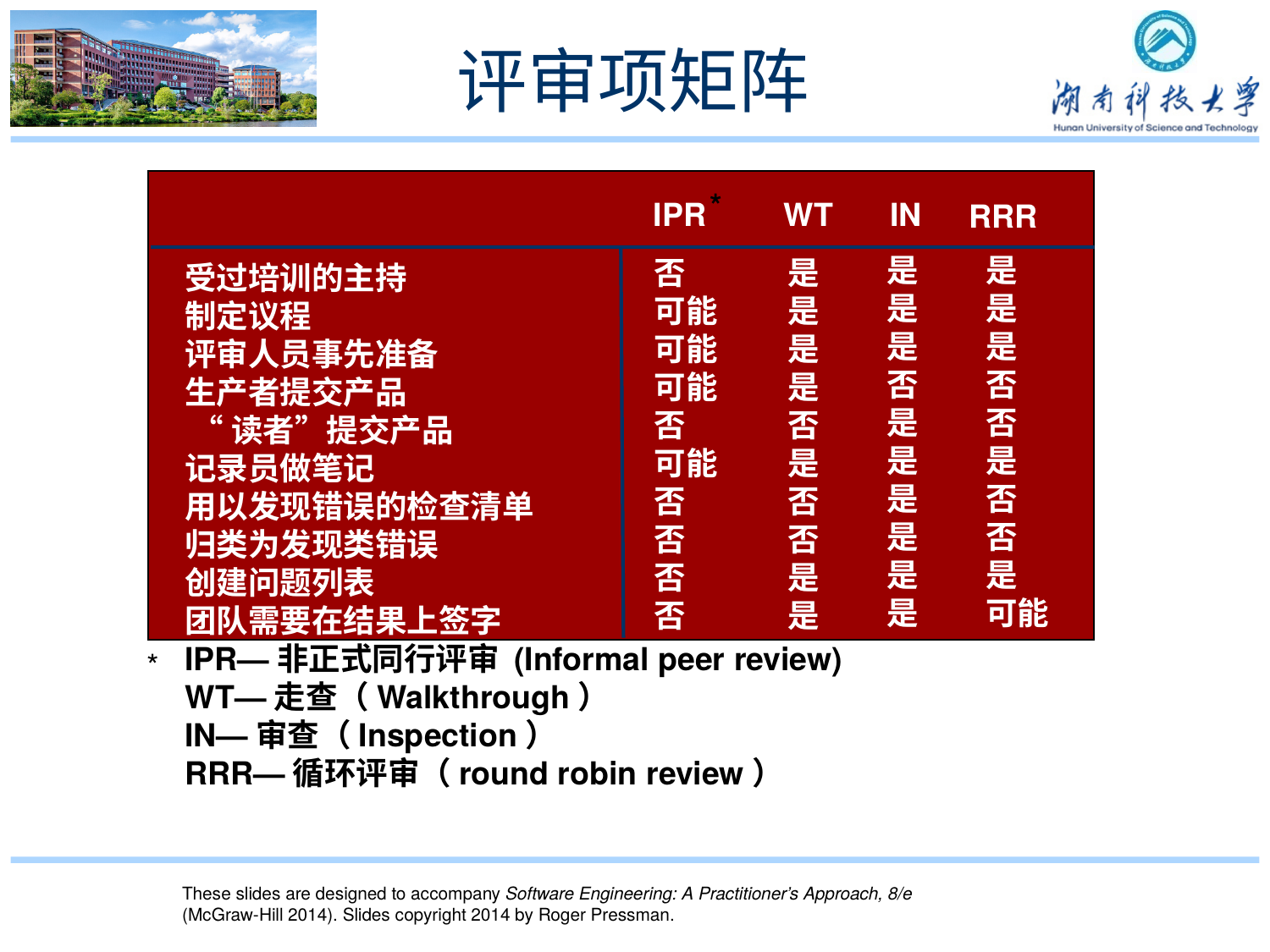

These slides are designed to accompany Software Engineering: A Practitioner’s Approach, 8/e (McGraw-Hill 2014). Slides copyright 2014 by Roger Pressman.
# 评审项矩阵

*
IPR
WT
IN
RRR
是
是
是
否
是
是
是
是
是
是
是
是
是
否
否
是
否
否
是
可能

否
可能
可能
可能
否
可能
否
否
否
否
是
是
是
是
否
是
否
否
是
是

受过培训的主持
制定议程
评审人员事先准备
生产者提交产品
 “读者”提交产品
记录员做笔记
用以发现错误的检查清单
归类为发现类错误
创建问题列表
团队需要在结果上签字
IPR—非正式同行评审 (Informal peer review)
WT—走查（Walkthrough）
IN—审查（Inspection）
RRR—循环评审（round robin review）
*
20